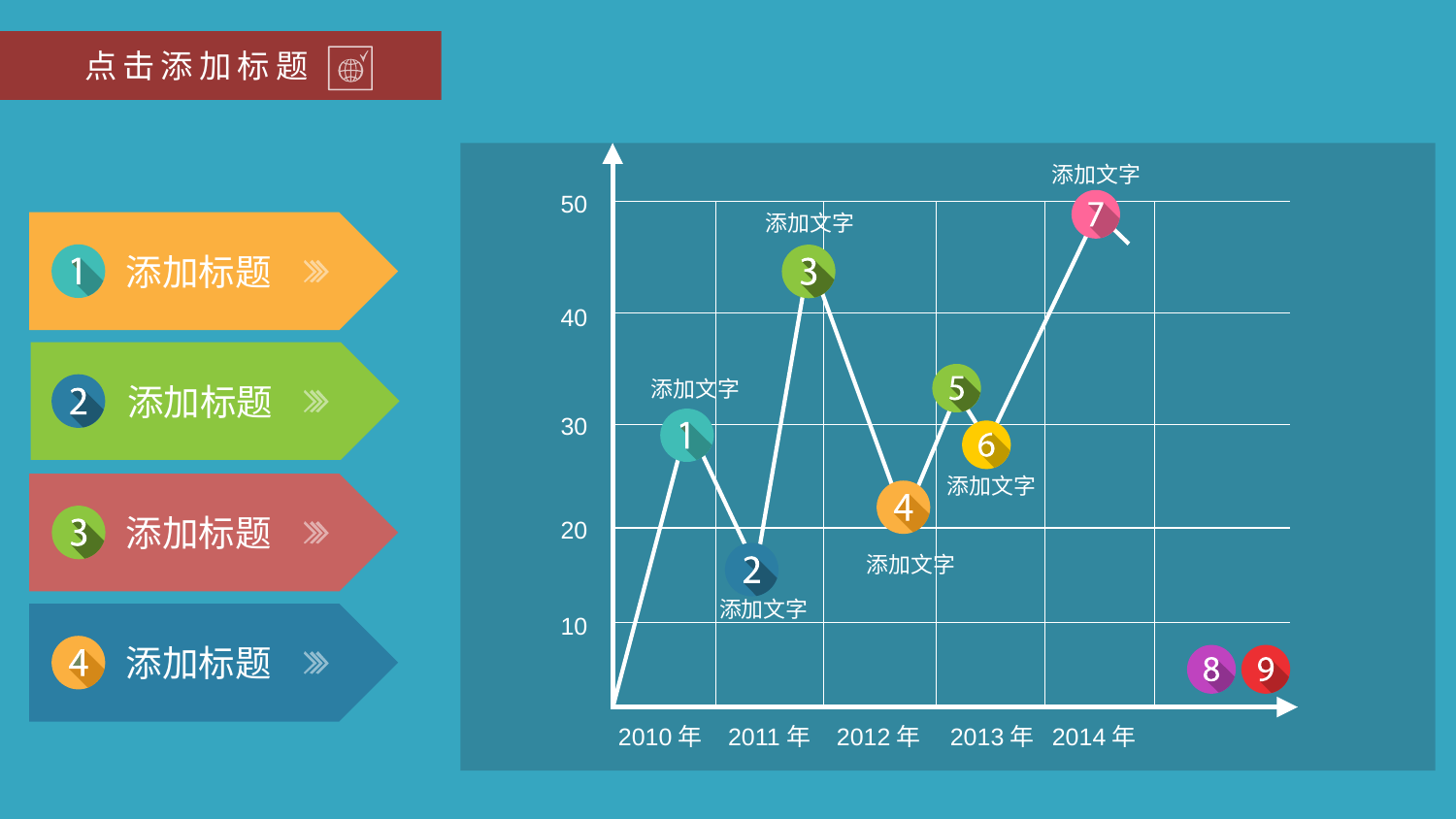

点击添加标题

50
40

30
20
10
2010年
2011年
2012年
2013年
2014年
添加文字

添加文字

添加标题

添加标题

添加文字

添加文字
添加标题

添加文字
添加文字
添加标题